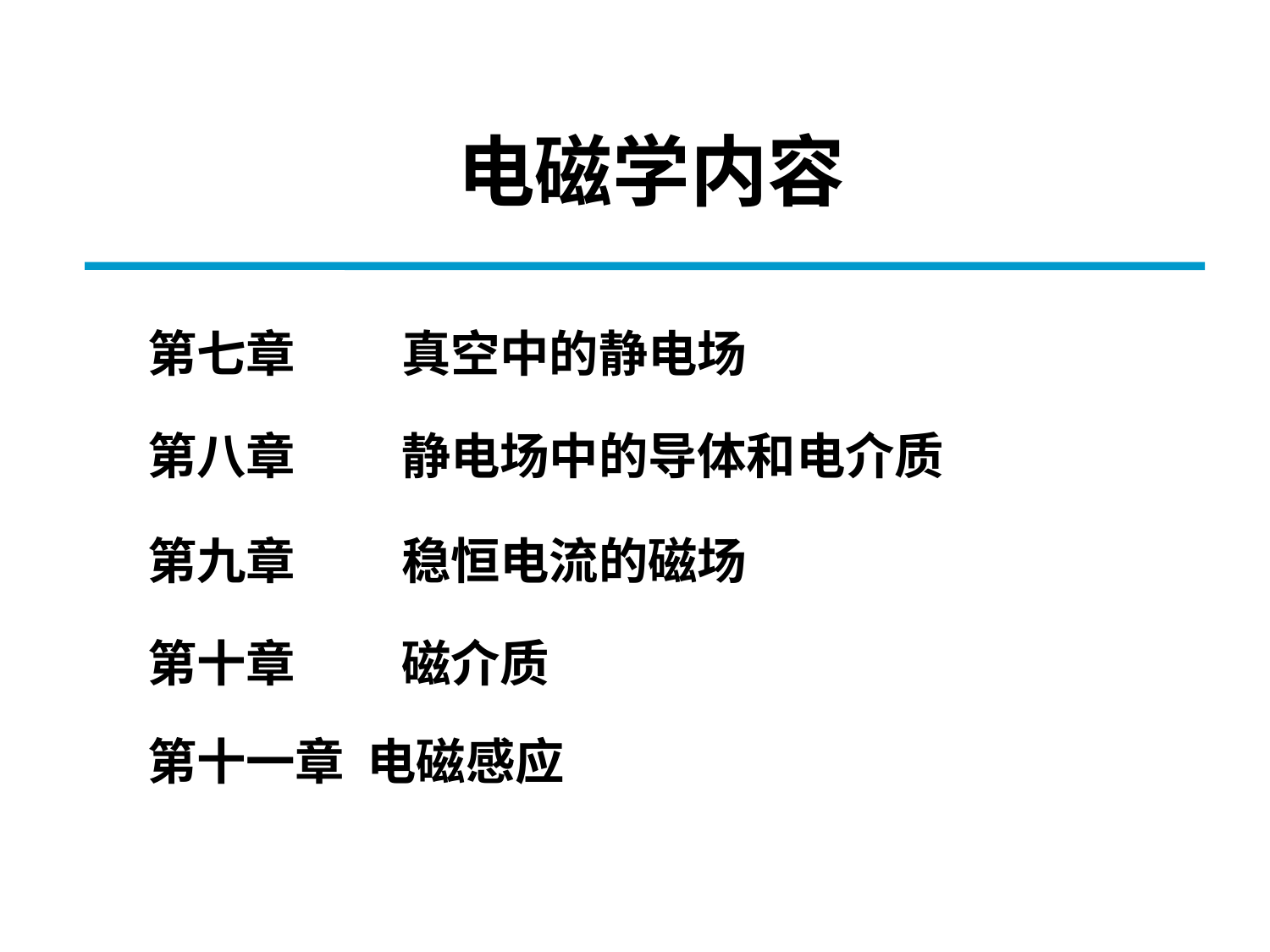

电磁学内容

第七章  	真空中的静电场
第八章  	静电场中的导体和电介质
第九章  	稳恒电流的磁场
第十章  	磁介质
第十一章  电磁感应